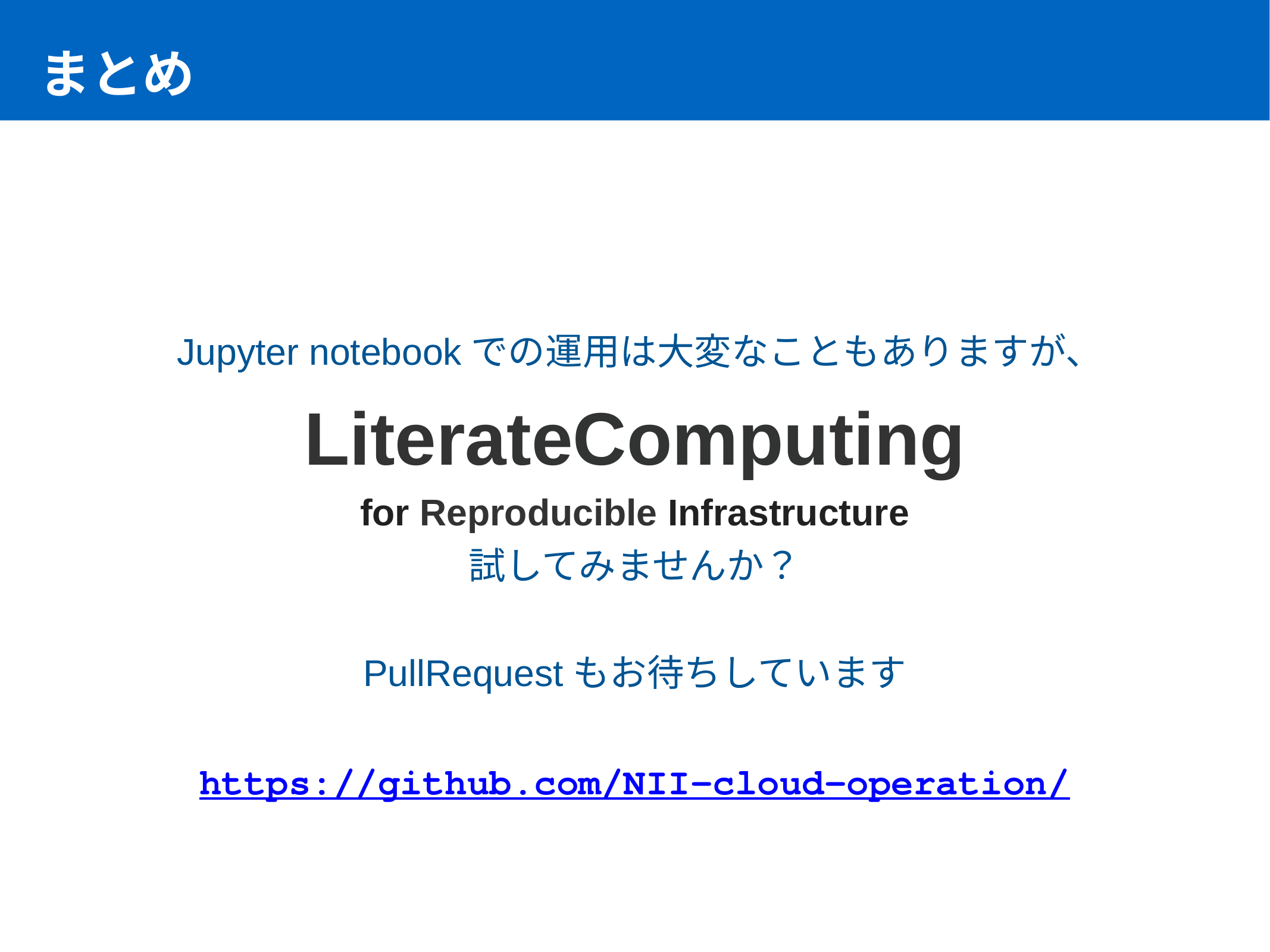

# まとめ
 Jupyter notebookでの運用は大変なこともありますが、
LiterateComputing
for Reproducible Infrastructure
試してみませんか？
PullRequestもお待ちしています

https://github.com/NII-cloud-operation/